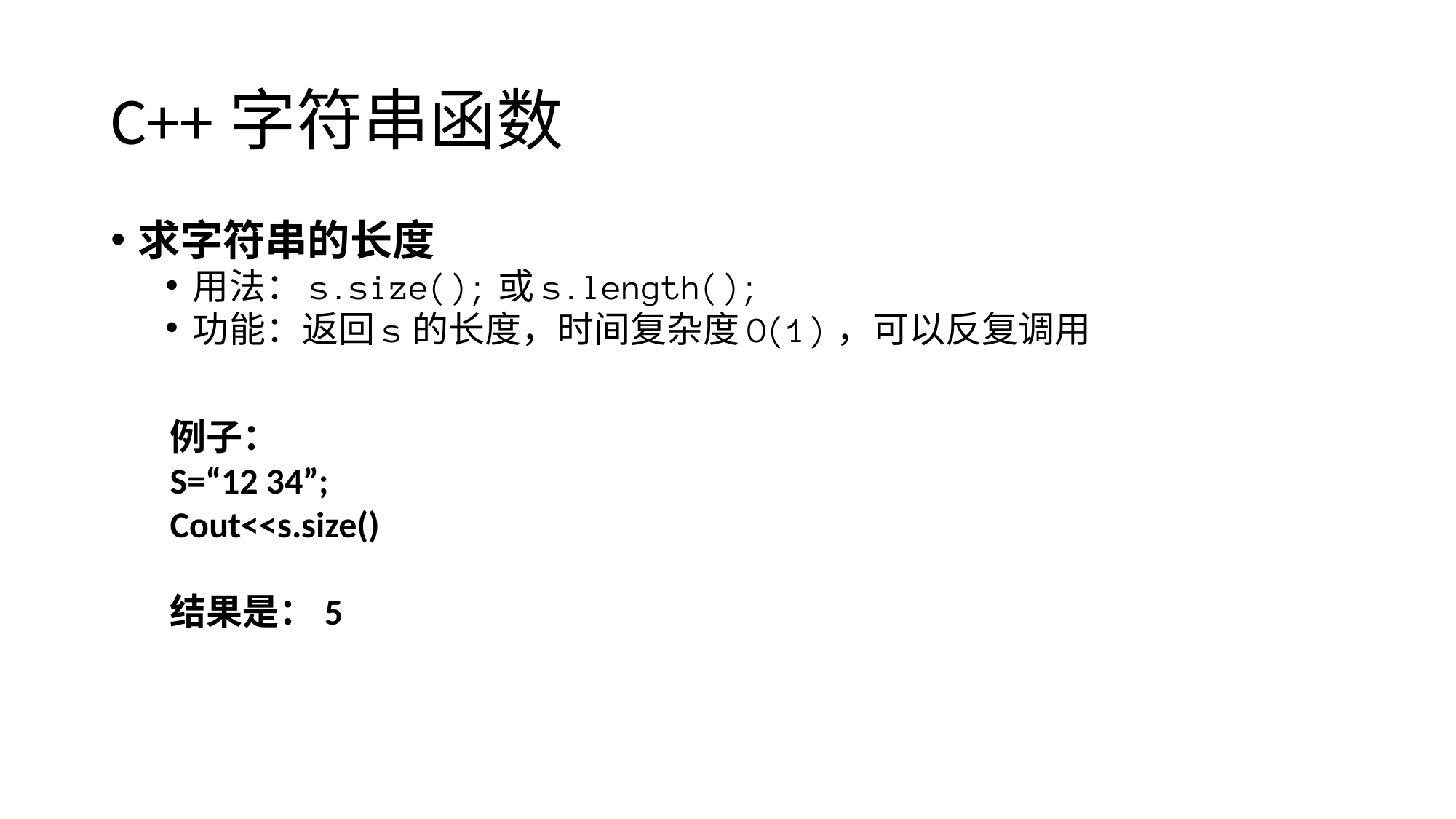

C++字符串函数
求字符串的长度
用法：s.size();或s.length();
功能：返回s的长度，时间复杂度O(1)，可以反复调用
例子：
S=“12 34”;
Cout<<s.size()

结果是：5